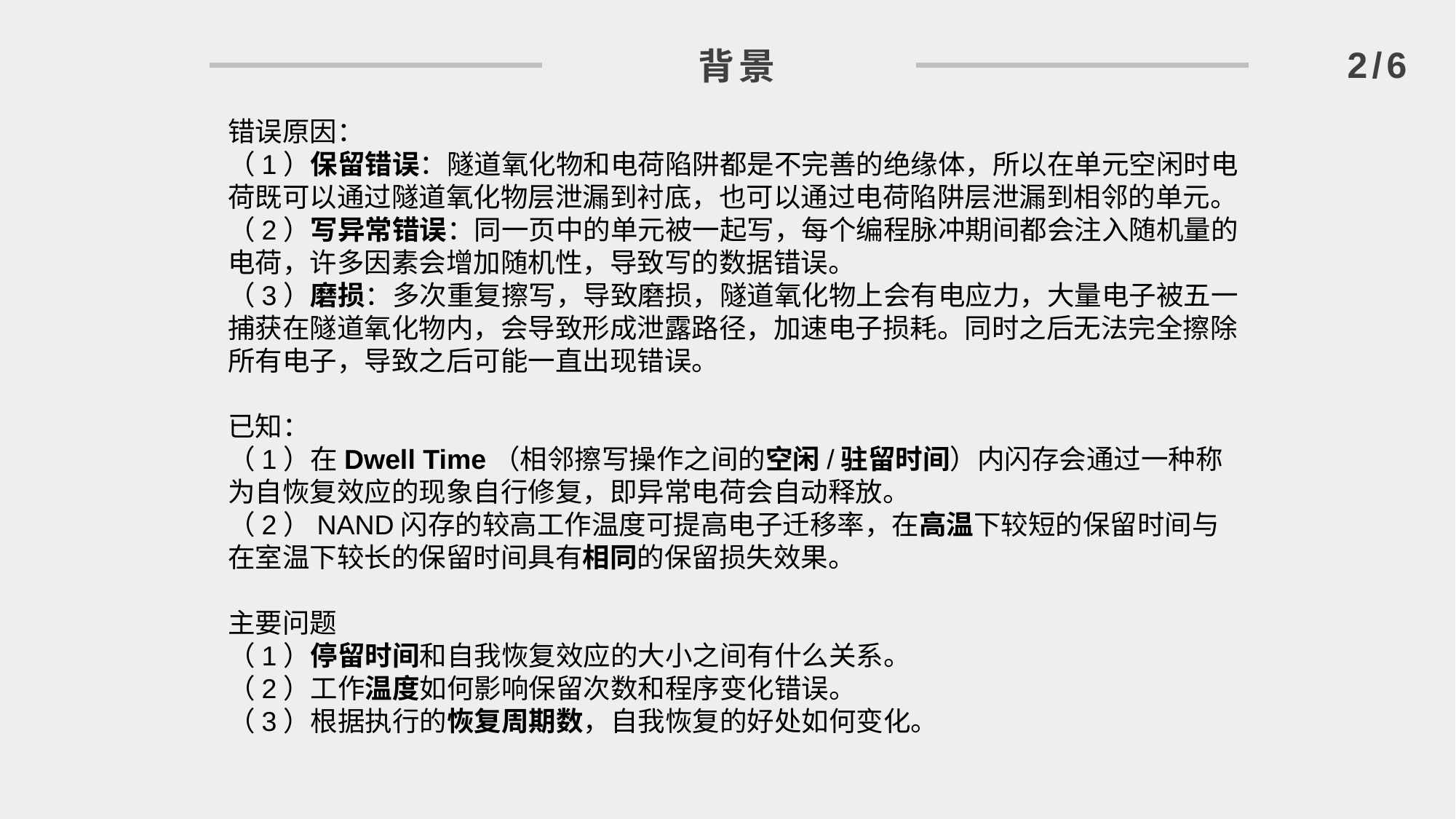

2/6
背景
错误原因：
（1）保留错误：隧道氧化物和电荷陷阱都是不完善的绝缘体，所以在单元空闲时电荷既可以通过隧道氧化物层泄漏到衬底，也可以通过电荷陷阱层泄漏到相邻的单元。
（2）写异常错误：同一页中的单元被一起写，每个编程脉冲期间都会注入随机量的电荷，许多因素会增加随机性，导致写的数据错误。
（3）磨损：多次重复擦写，导致磨损，隧道氧化物上会有电应力，大量电子被五一捕获在隧道氧化物内，会导致形成泄露路径，加速电子损耗。同时之后无法完全擦除所有电子，导致之后可能一直出现错误。

已知：
（1）在Dwell Time（相邻擦写操作之间的空闲/驻留时间）内闪存会通过一种称为自恢复效应的现象自行修复，即异常电荷会自动释放。
（2）NAND闪存的较高工作温度可提高电子迁移率，在高温下较短的保留时间与在室温下较长的保留时间具有相同的保留损失效果。

主要问题
（1）停留时间和自我恢复效应的大小之间有什么关系。
（2）工作温度如何影响保留次数和程序变化错误。
（3）根据执行的恢复周期数，自我恢复的好处如何变化。